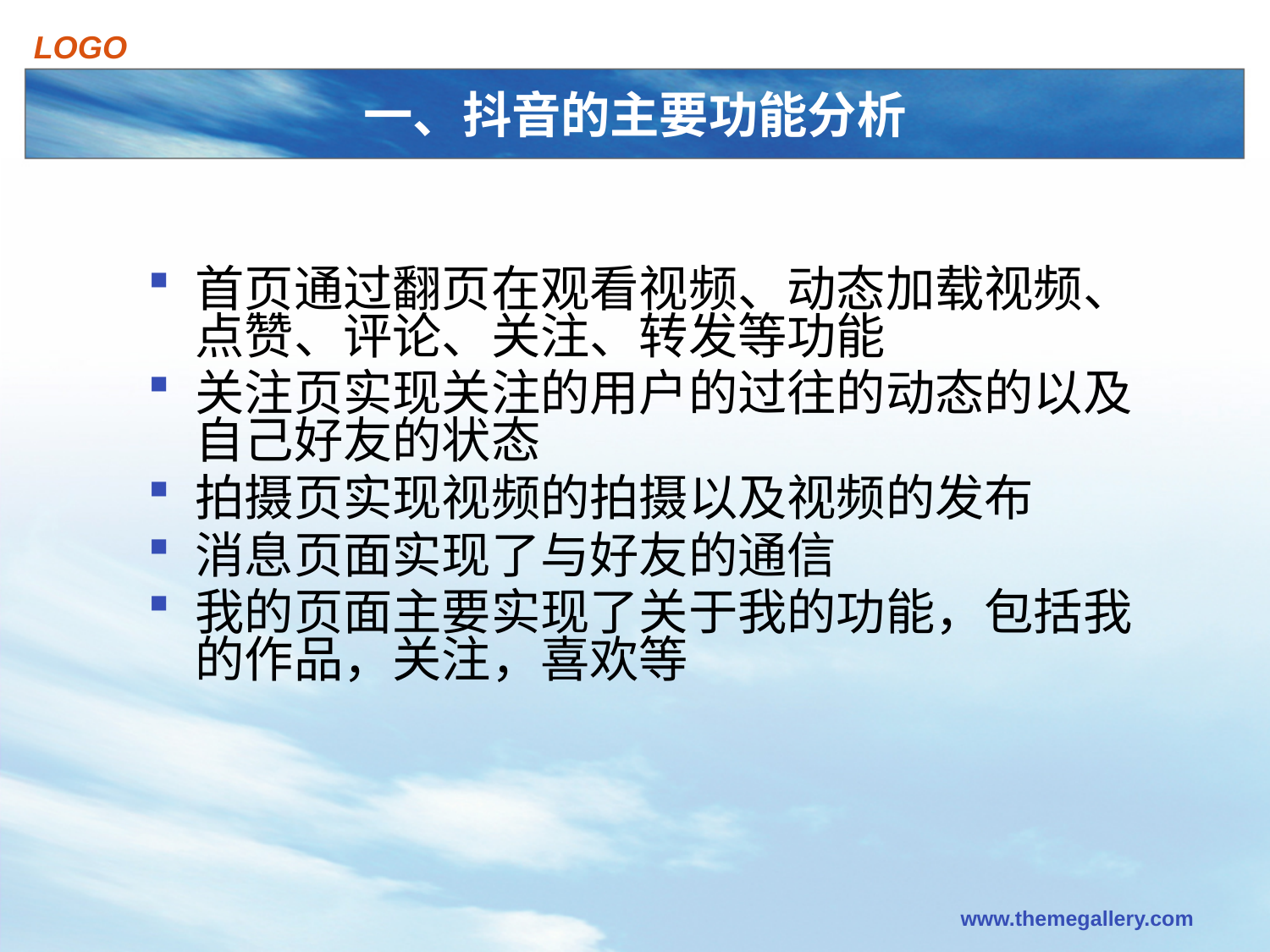

# 一、抖音的主要功能分析
首页通过翻页在观看视频、动态加载视频、点赞、评论、关注、转发等功能
关注页实现关注的用户的过往的动态的以及自己好友的状态
拍摄页实现视频的拍摄以及视频的发布
消息页面实现了与好友的通信
我的页面主要实现了关于我的功能，包括我的作品，关注，喜欢等

www.themegallery.com